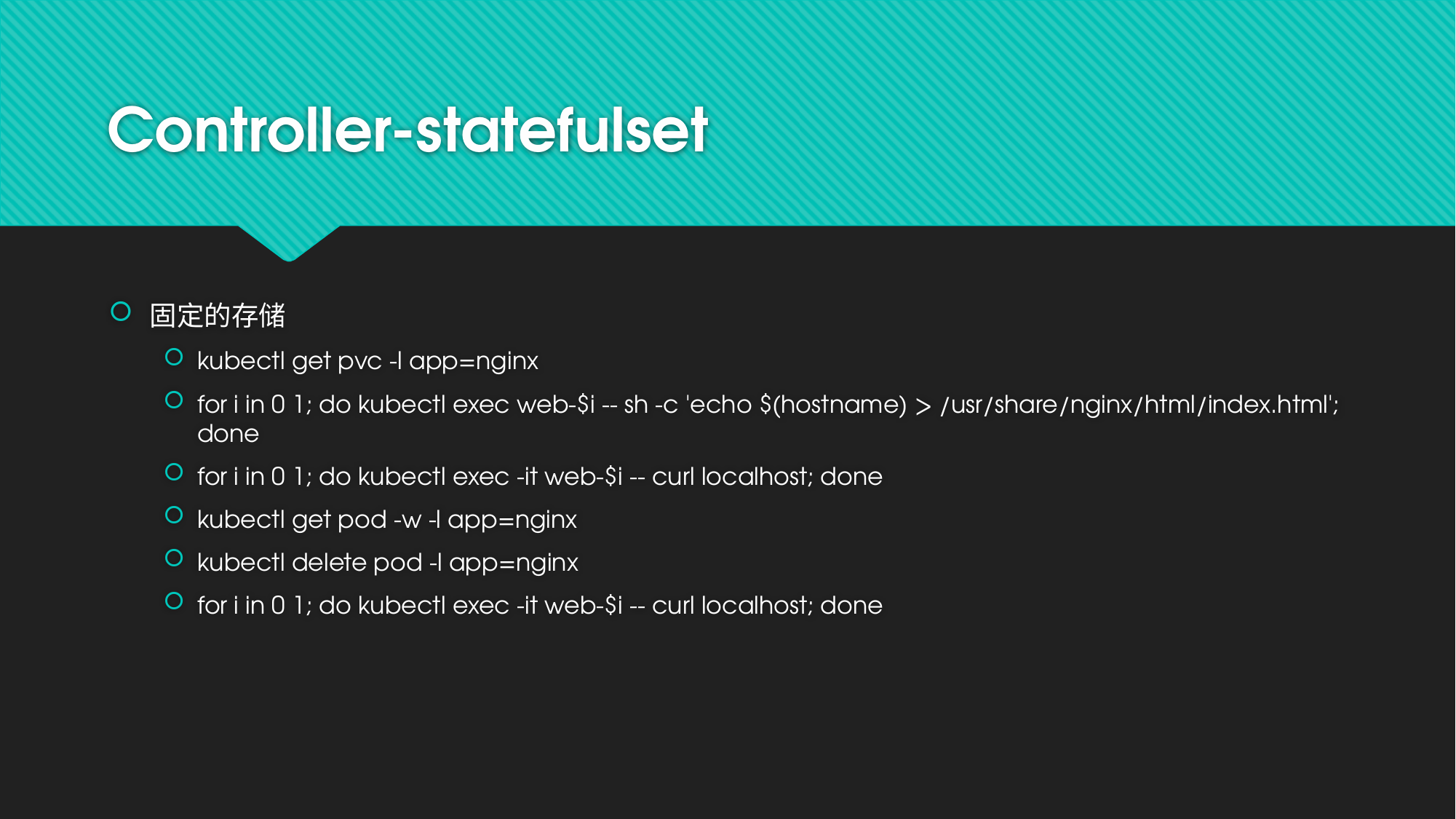

# Controller-statefulset
固定的存储
kubectl get pvc -l app=nginx
for i in 0 1; do kubectl exec web-$i -- sh -c 'echo $(hostname) > /usr/share/nginx/html/index.html'; done
for i in 0 1; do kubectl exec -it web-$i -- curl localhost; done
kubectl get pod -w -l app=nginx
kubectl delete pod -l app=nginx
for i in 0 1; do kubectl exec -it web-$i -- curl localhost; done